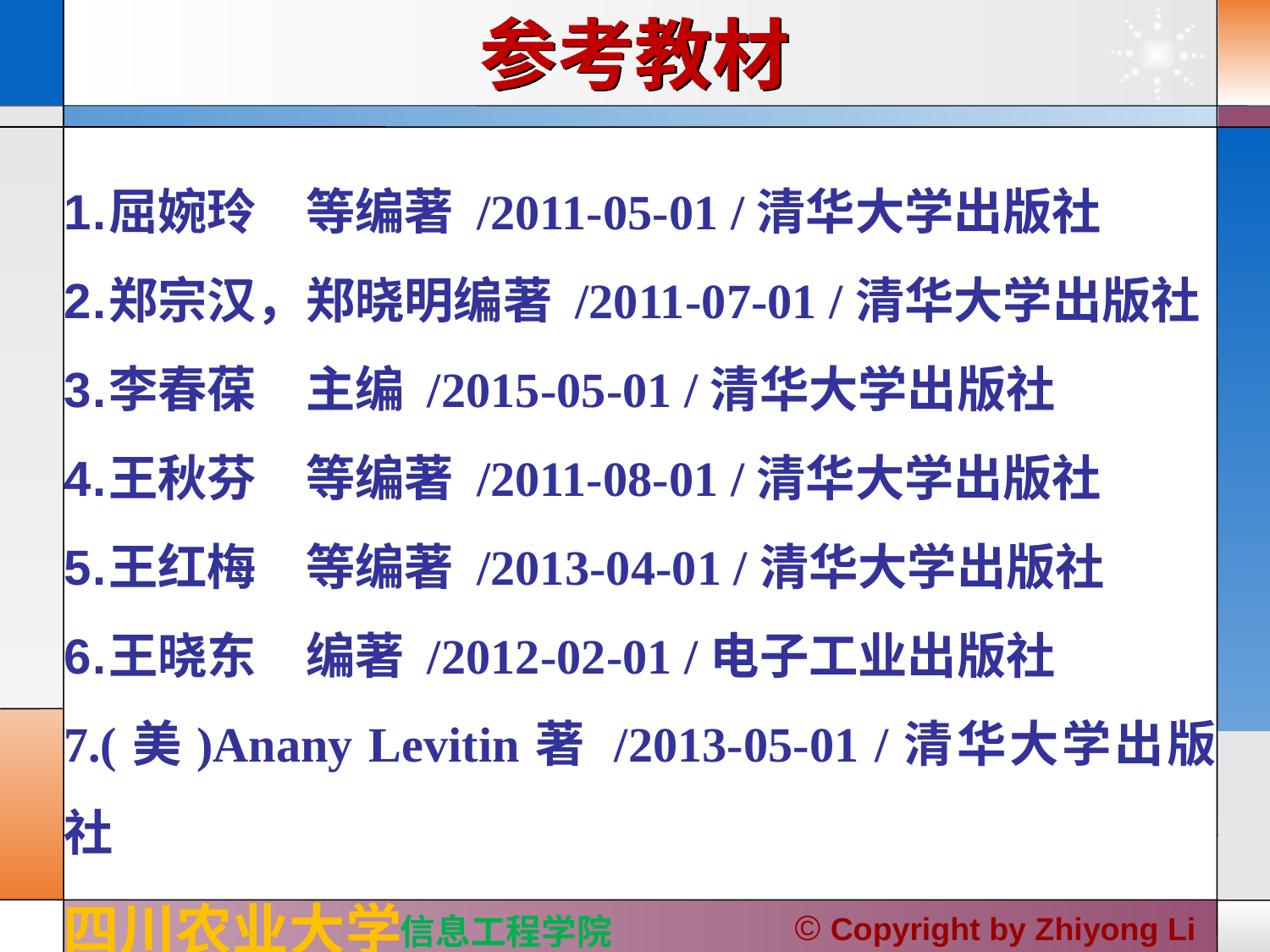

参考教材
屈婉玲　等编著 /2011-05-01 /清华大学出版社
郑宗汉，郑晓明编著 /2011-07-01 /清华大学出版社
李春葆　主编 /2015-05-01 /清华大学出版社
王秋芬　等编著 /2011-08-01 /清华大学出版社
王红梅　等编著 /2013-04-01 /清华大学出版社
王晓东　编著 /2012-02-01 /电子工业出版社
(美)Anany Levitin著 /2013-05-01 /清华大学出版社